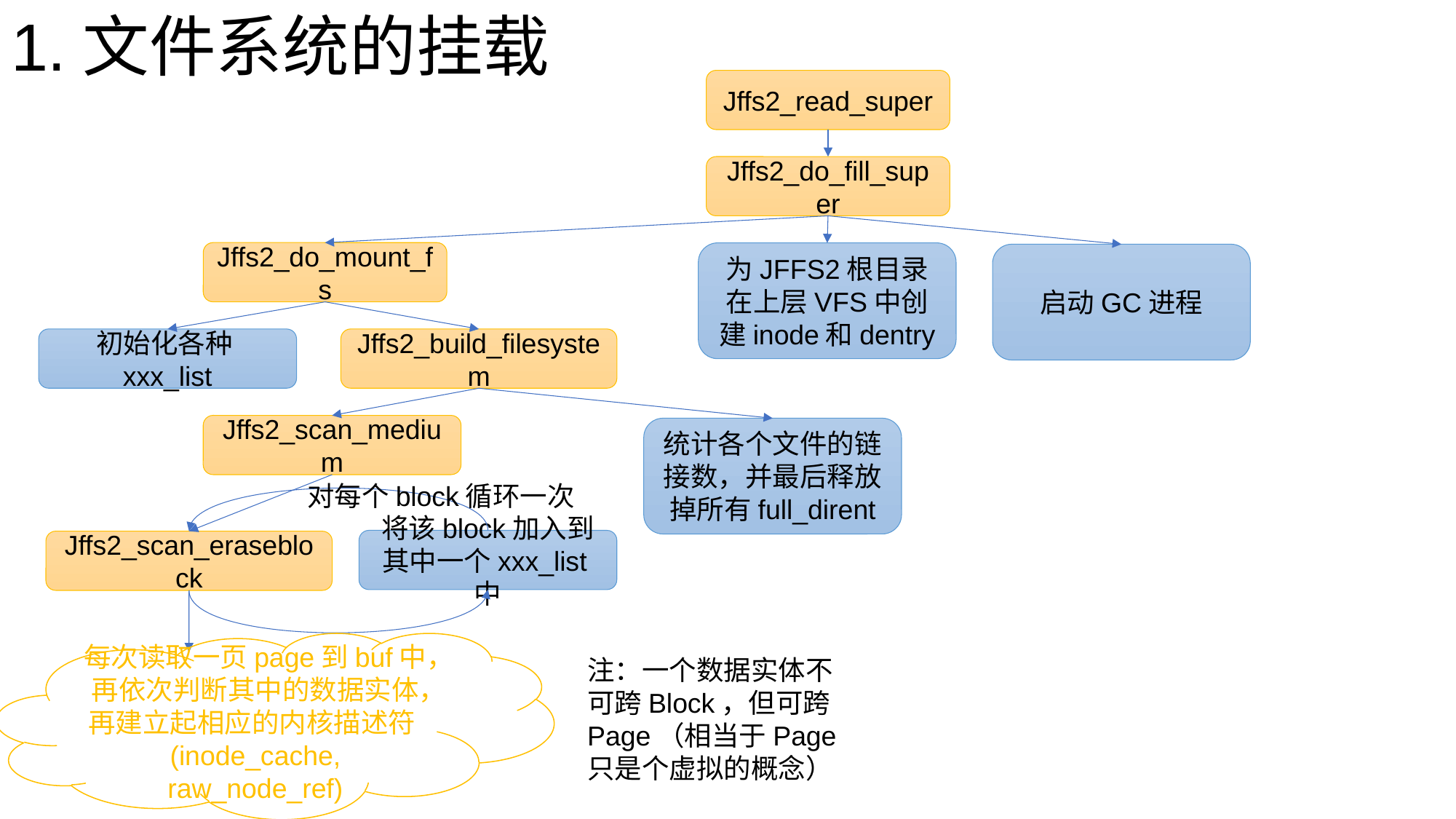

# 1.文件系统的挂载
Jffs2_read_super
Jffs2_do_fill_super
Jffs2_do_mount_fs
为JFFS2根目录在上层VFS中创建inode和dentry
启动GC进程
初始化各种xxx_list
Jffs2_build_filesystem
Jffs2_scan_medium
统计各个文件的链接数，并最后释放掉所有full_dirent
对每个block循环一次
将该block加入到其中一个xxx_list中
Jffs2_scan_eraseblock
每次读取一页page到buf中，再依次判断其中的数据实体，再建立起相应的内核描述符(inode_cache, raw_node_ref)
注：一个数据实体不可跨Block，但可跨Page（相当于Page只是个虚拟的概念）